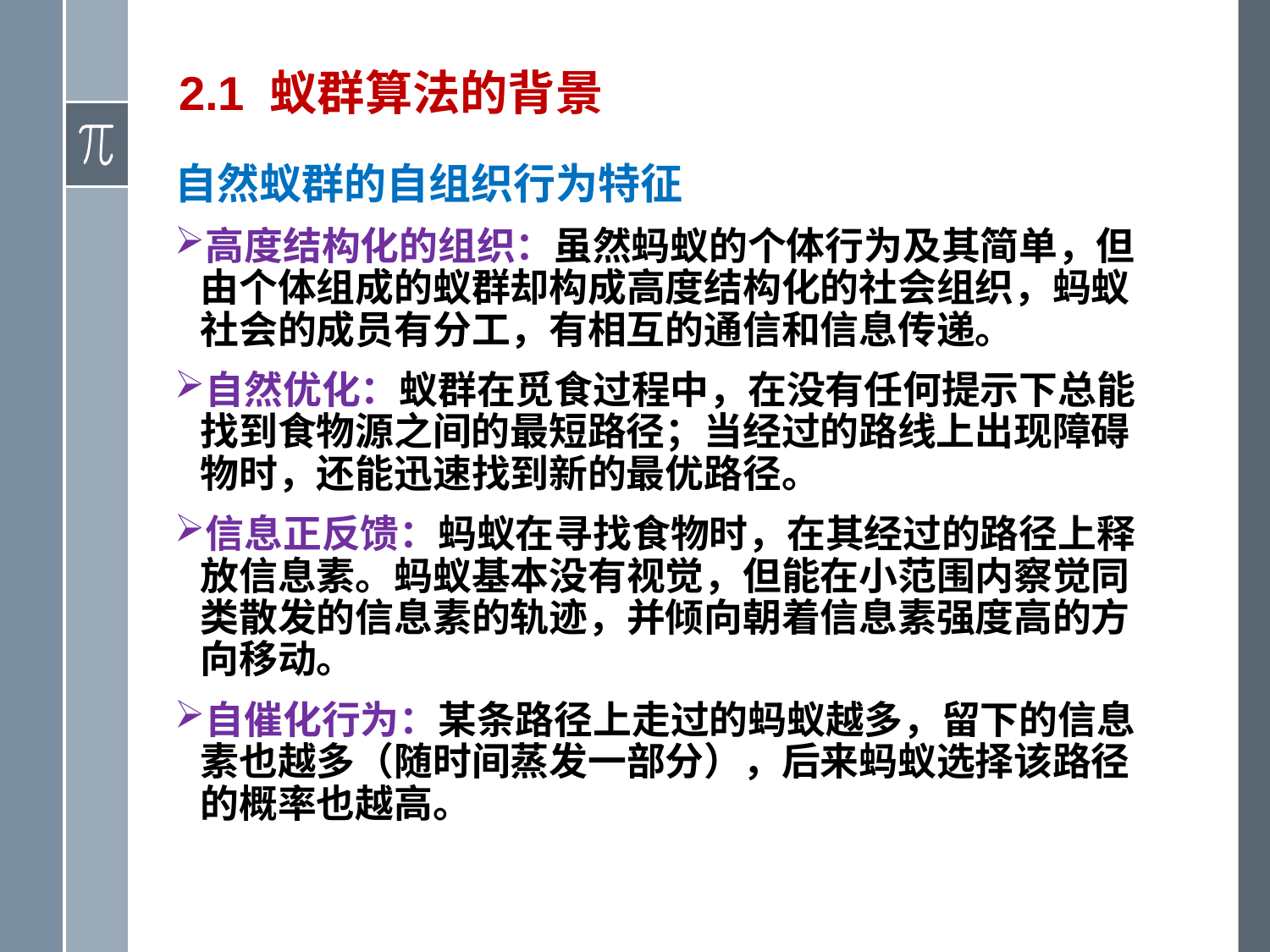

# 2.1 蚁群算法的背景
自然蚁群的自组织行为特征
高度结构化的组织：虽然蚂蚁的个体行为及其简单，但由个体组成的蚁群却构成高度结构化的社会组织，蚂蚁社会的成员有分工，有相互的通信和信息传递。
自然优化：蚁群在觅食过程中，在没有任何提示下总能找到食物源之间的最短路径；当经过的路线上出现障碍物时，还能迅速找到新的最优路径。
信息正反馈：蚂蚁在寻找食物时，在其经过的路径上释放信息素。蚂蚁基本没有视觉，但能在小范围内察觉同类散发的信息素的轨迹，并倾向朝着信息素强度高的方向移动。
自催化行为：某条路径上走过的蚂蚁越多，留下的信息素也越多（随时间蒸发一部分），后来蚂蚁选择该路径的概率也越高。